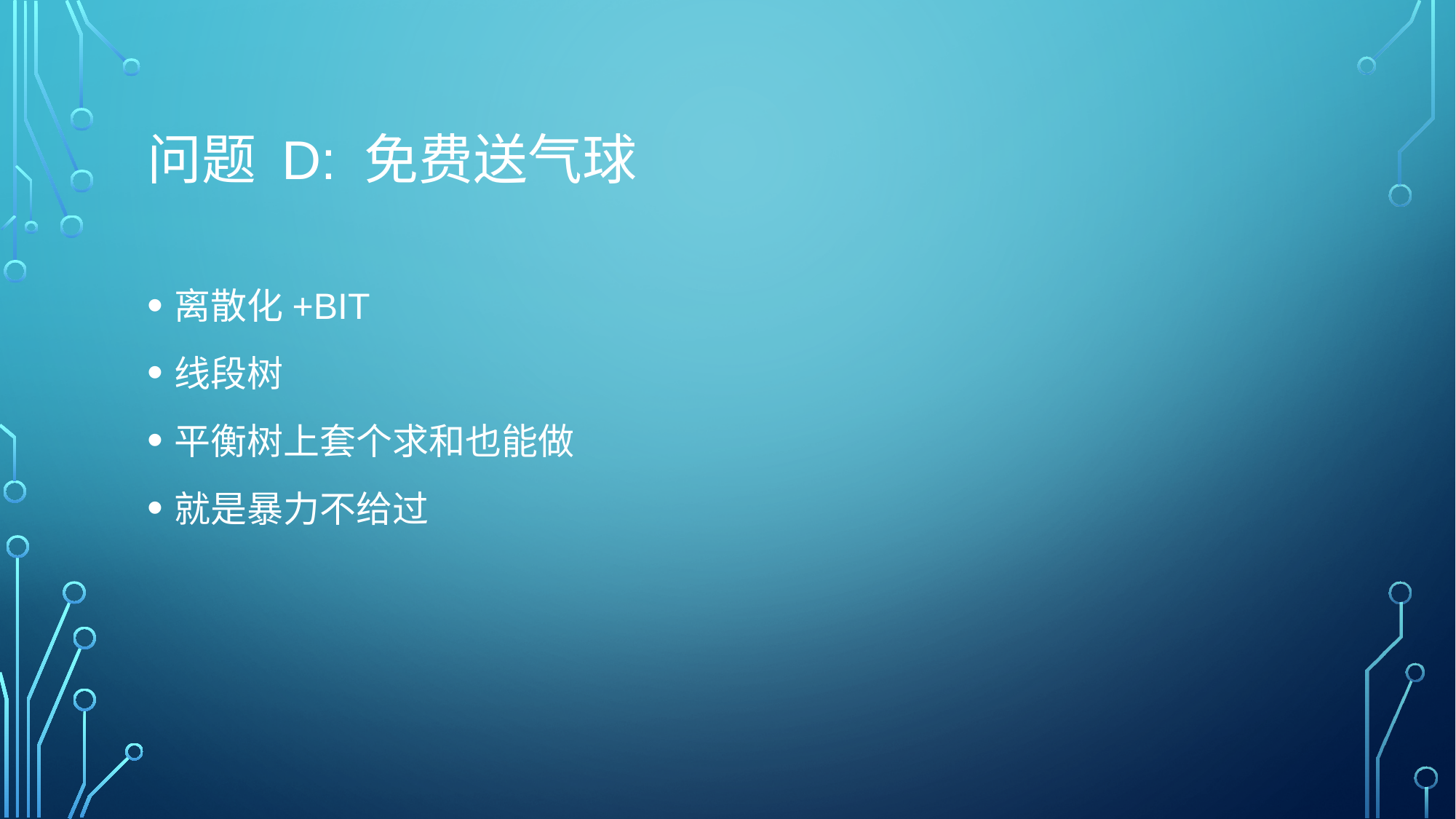

# 问题 D: 免费送气球
离散化+BIT
线段树
平衡树上套个求和也能做
就是暴力不给过